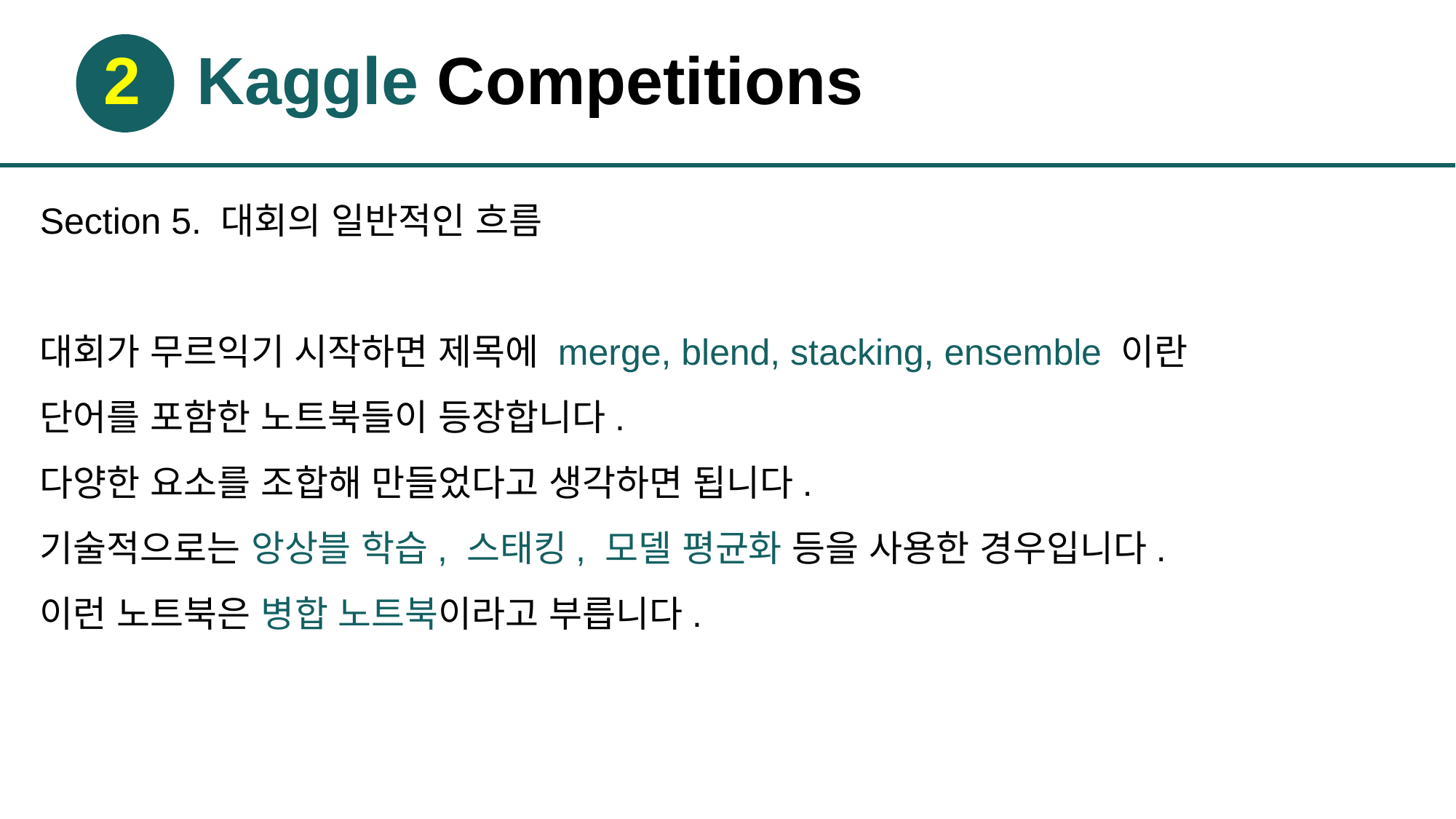

# 2   Kaggle Competitions

Section 5. 대회의 일반적인 흐름

대회가 무르익기 시작하면 제목에 merge, blend, stacking, ensemble 이란
단어를 포함한 노트북들이 등장합니다.
다양한 요소를 조합해 만들었다고 생각하면 됩니다.
기술적으로는 앙상블 학습, 스태킹, 모델 평균화 등을 사용한 경우입니다.
이런 노트북은 병합 노트북이라고 부릅니다.